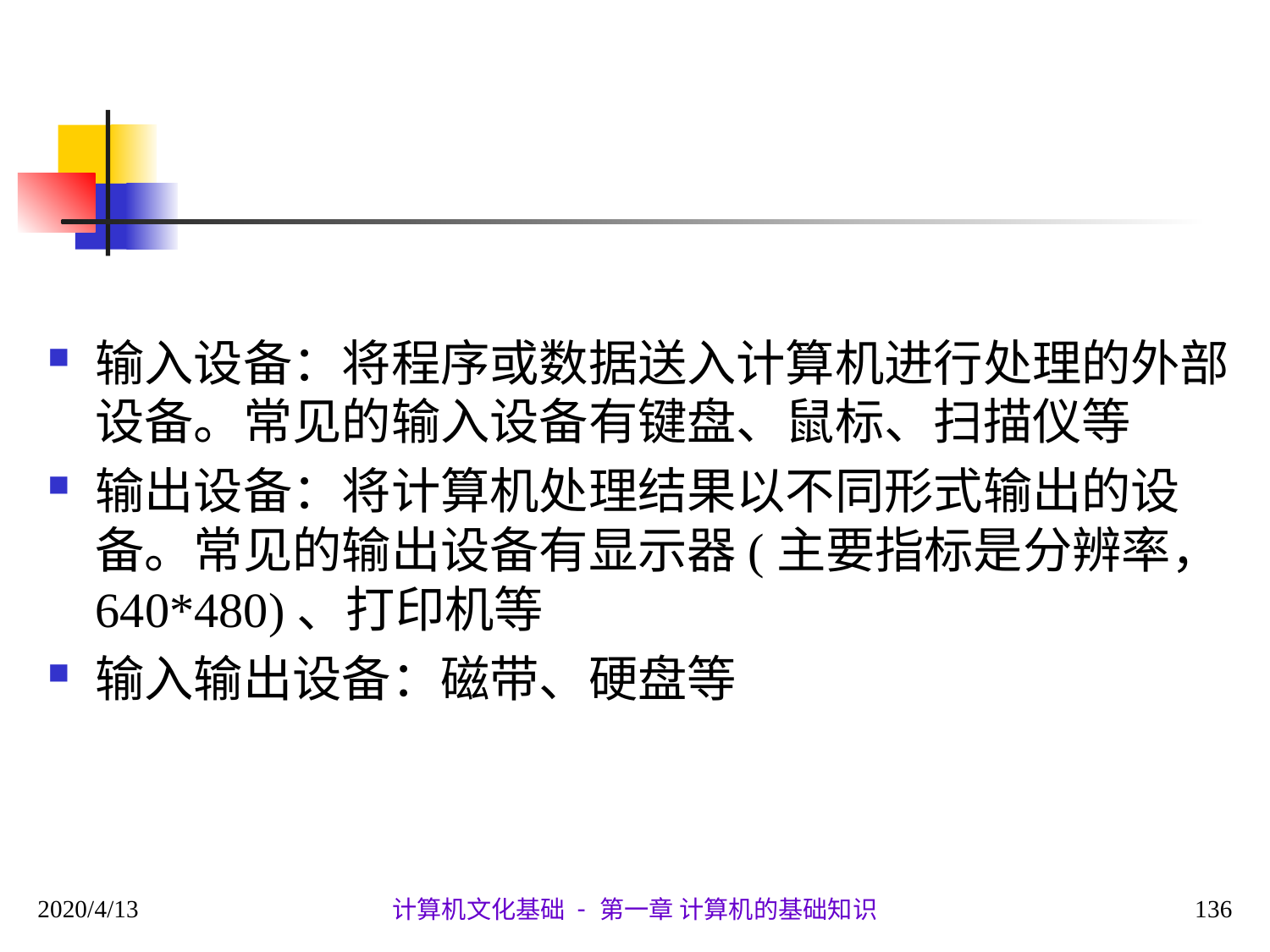

#

输入设备：将程序或数据送入计算机进行处理的外部设备。常见的输入设备有键盘、鼠标、扫描仪等
输出设备：将计算机处理结果以不同形式输出的设备。常见的输出设备有显示器(主要指标是分辨率，640*480)、打印机等
输入输出设备：磁带、硬盘等

2020/4/13
136
计算机文化基础 - 第一章 计算机的基础知识